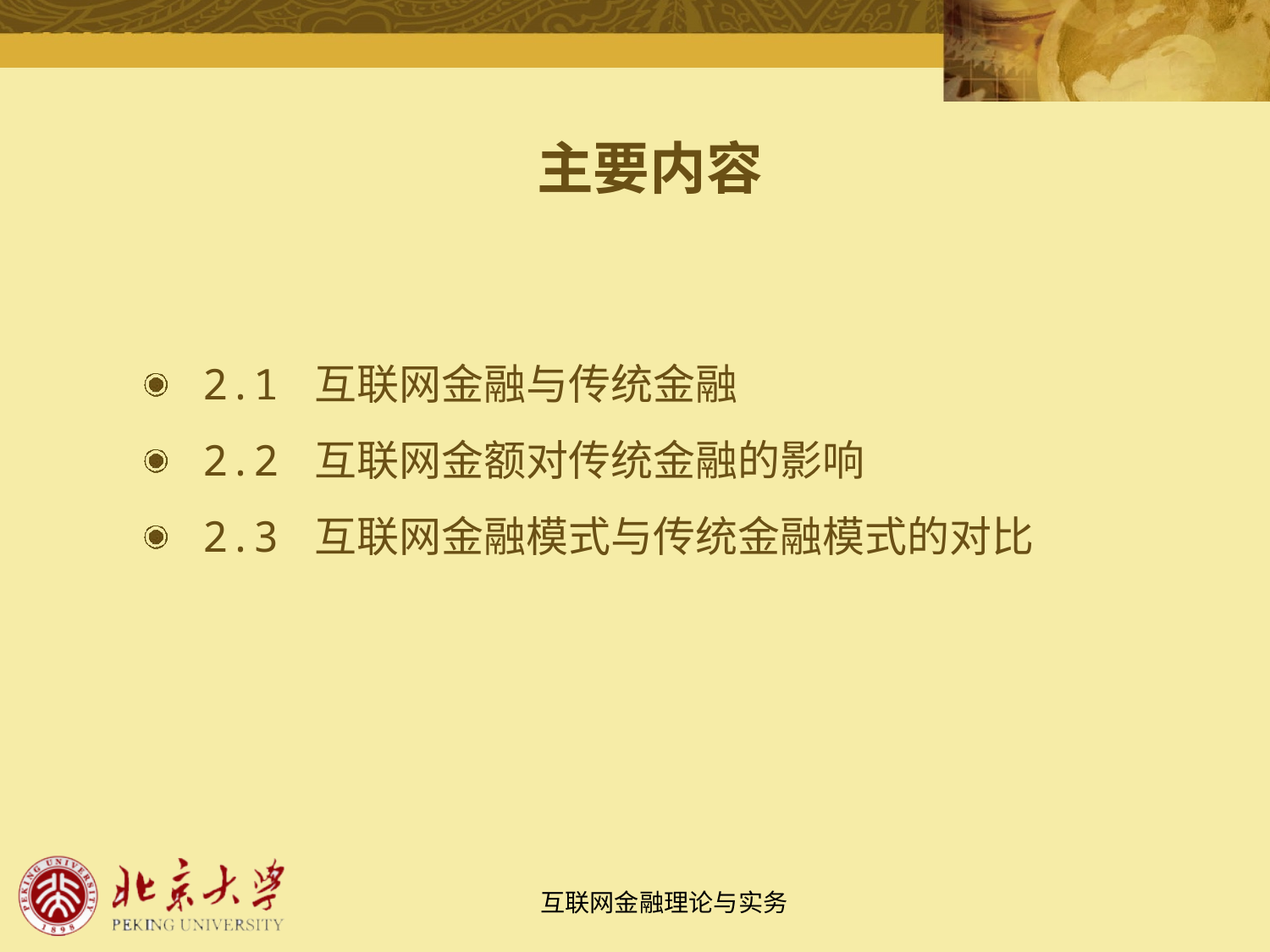

主要内容
 2.1 互联网金融与传统金融
 2.2 互联网金额对传统金融的影响
 2.3 互联网金融模式与传统金融模式的对比